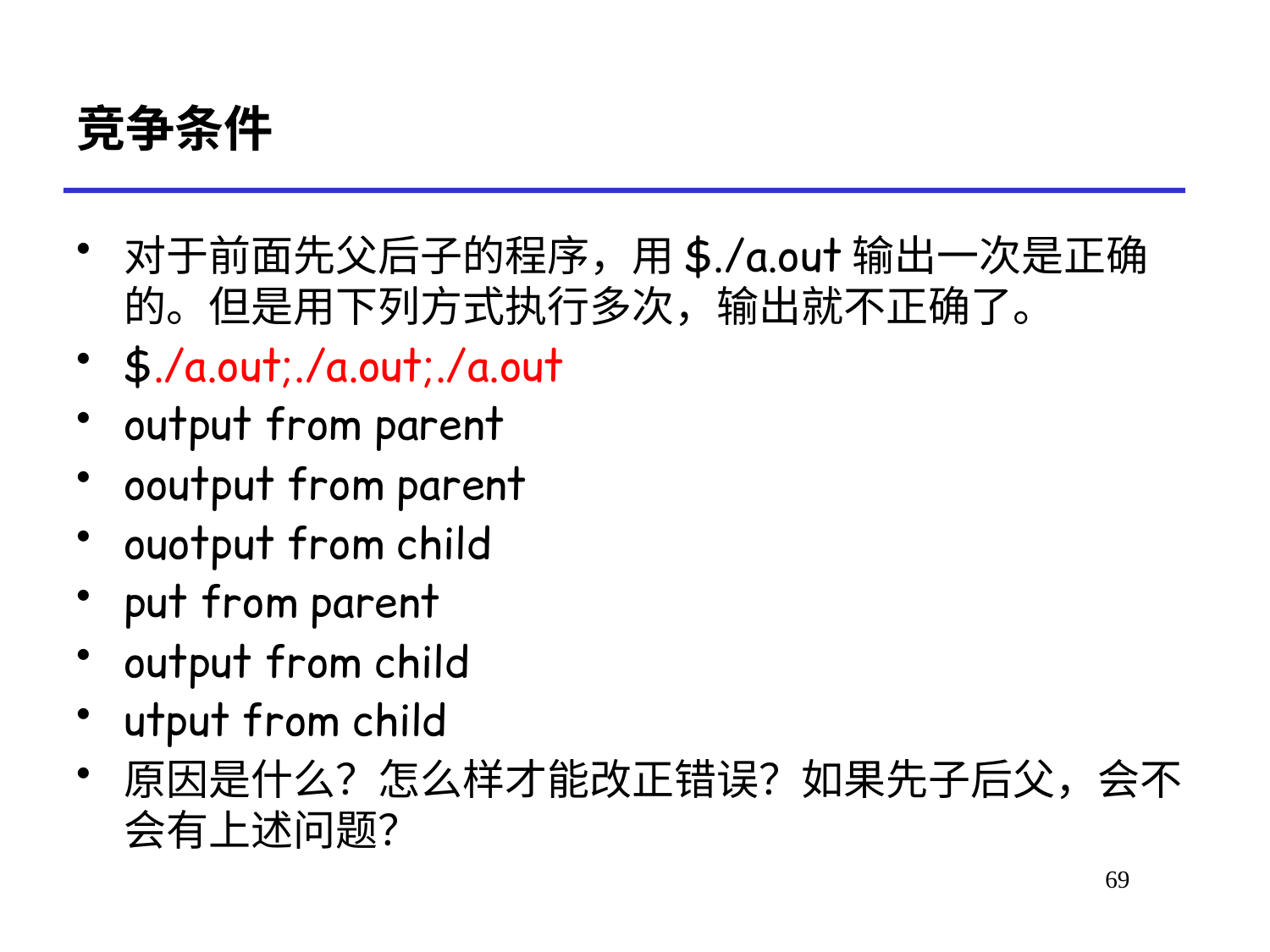

# 竞争条件
对于前面先父后子的程序，用$./a.out输出一次是正确的。但是用下列方式执行多次，输出就不正确了。
$./a.out;./a.out;./a.out
output from parent
ooutput from parent
ouotput from child
put from parent
output from child
utput from child
原因是什么？怎么样才能改正错误？如果先子后父，会不会有上述问题？
69